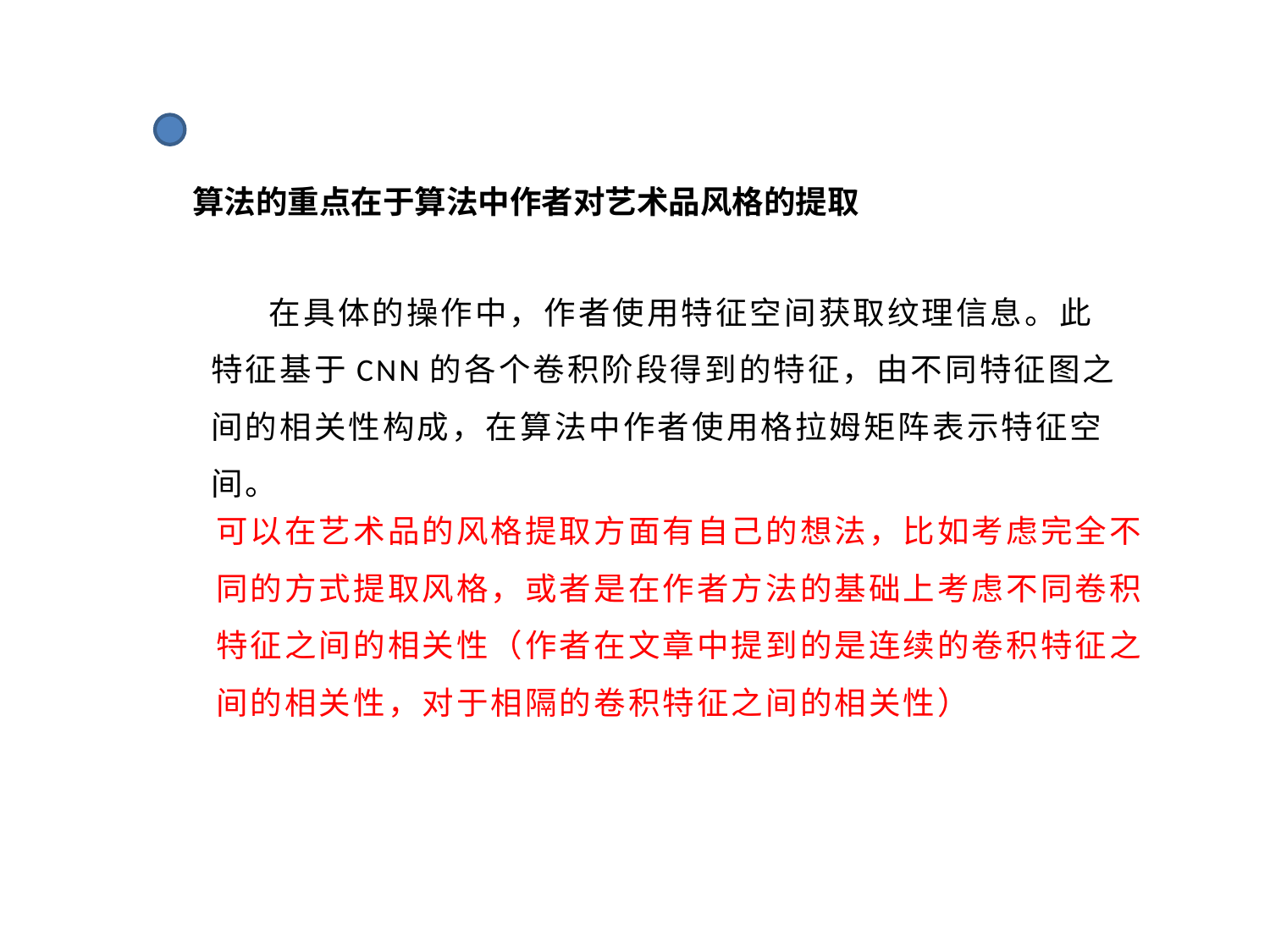

算法的重点在于算法中作者对艺术品风格的提取
       在具体的操作中，作者使用特征空间获取纹理信息。此特征基于CNN的各个卷积阶段得到的特征，由不同特征图之间的相关性构成，在算法中作者使用格拉姆矩阵表示特征空间。
可以在艺术品的风格提取方面有自己的想法，比如考虑完全不
同的方式提取风格，或者是在作者方法的基础上考虑不同卷积
特征之间的相关性（作者在文章中提到的是连续的卷积特征之
间的相关性，对于相隔的卷积特征之间的相关性）